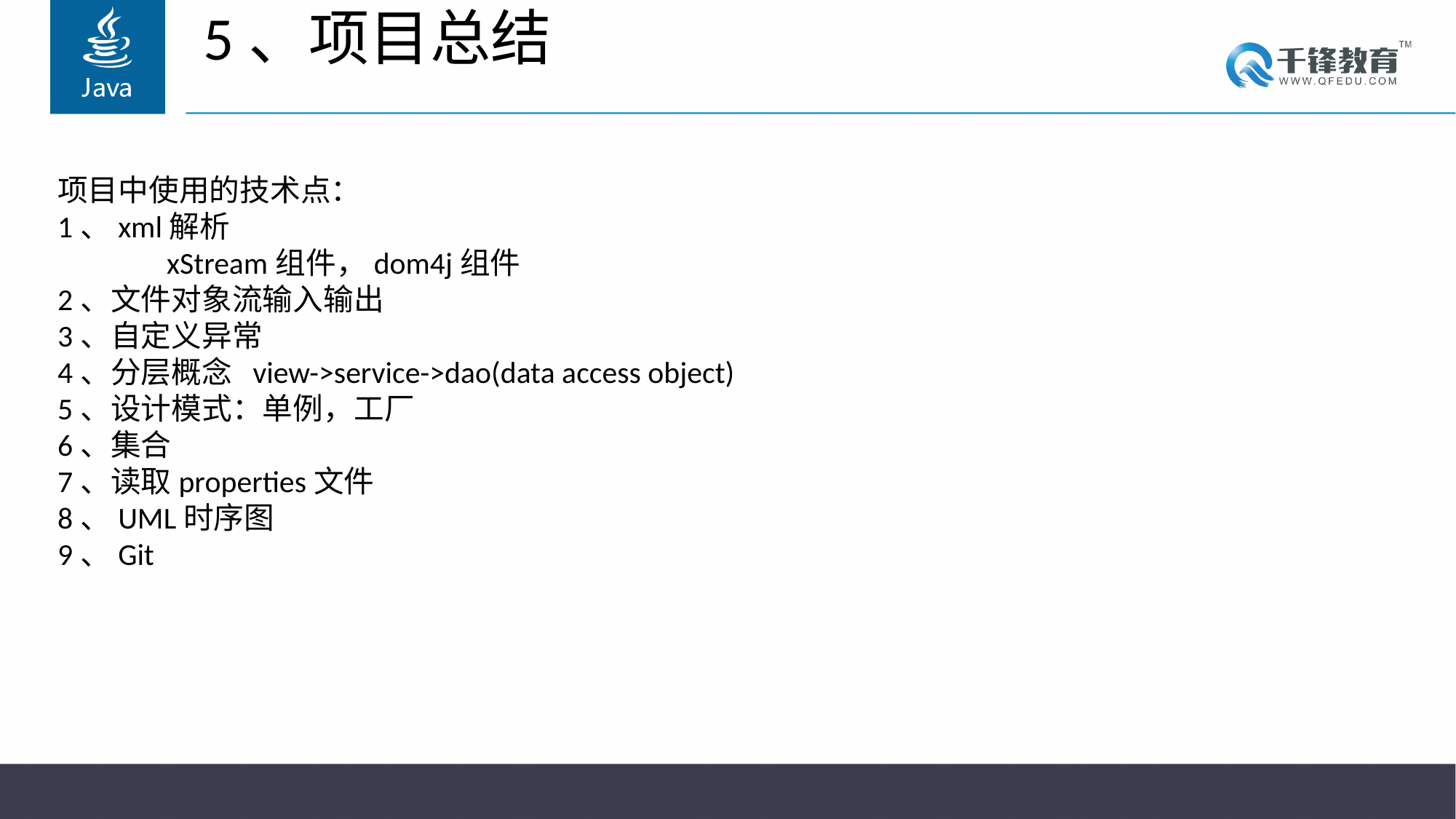

# 5、项目总结
项目中使用的技术点：
1、xml解析
	xStream组件，dom4j组件
2、文件对象流输入输出
3、自定义异常
4、分层概念  view->service->dao(data access object)
5、设计模式：单例，工厂
6、集合
7、读取properties文件
8、UML时序图
9、Git